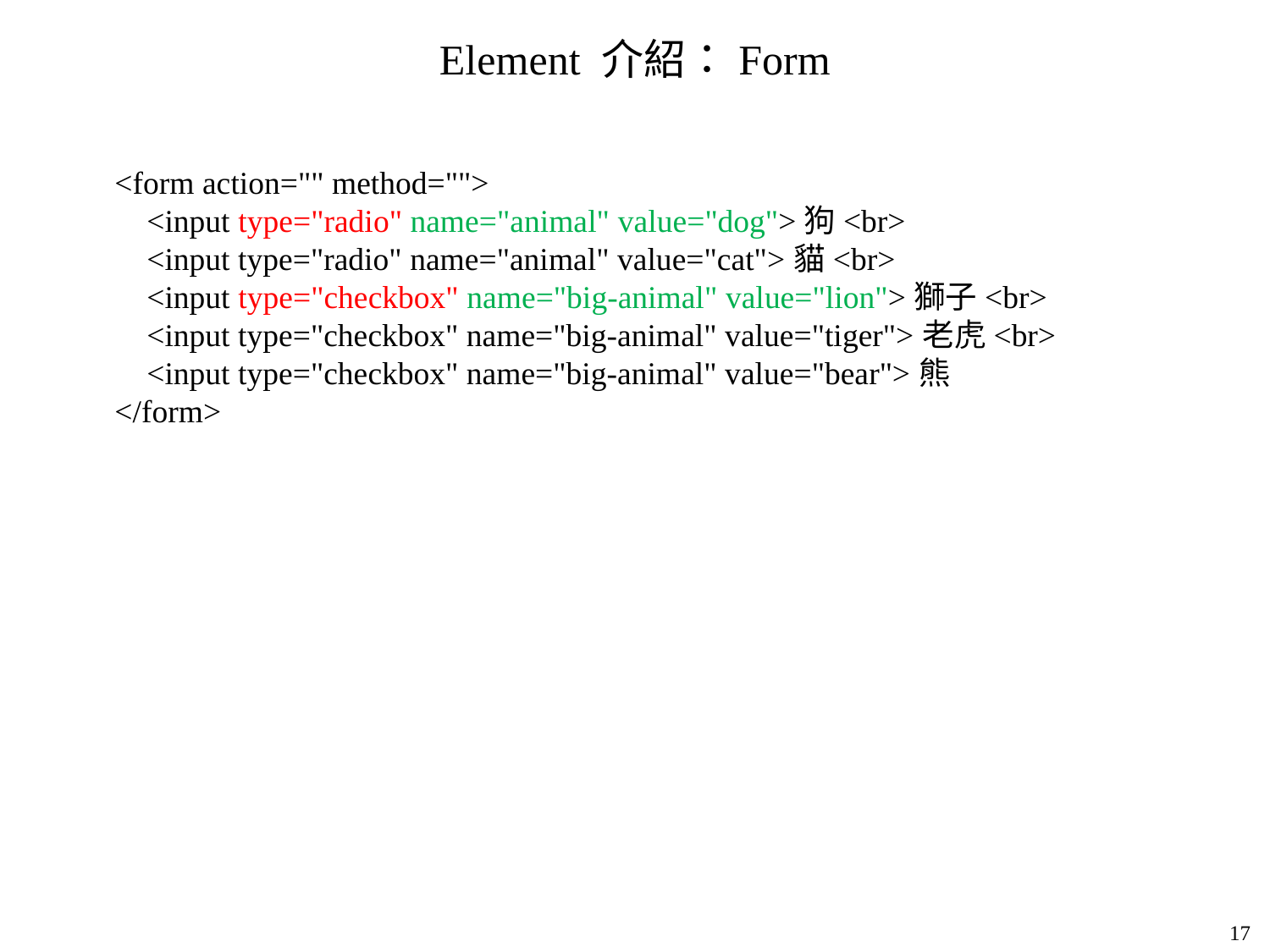

Element 介紹：Form
    <form action="" method="">
        <input type="radio" name="animal" value="dog">狗<br>
        <input type="radio" name="animal" value="cat">貓<br>
        <input type="checkbox" name="big-animal" value="lion">獅子<br>
        <input type="checkbox" name="big-animal" value="tiger">老虎<br>
        <input type="checkbox" name="big-animal" value="bear">熊
    </form>
17